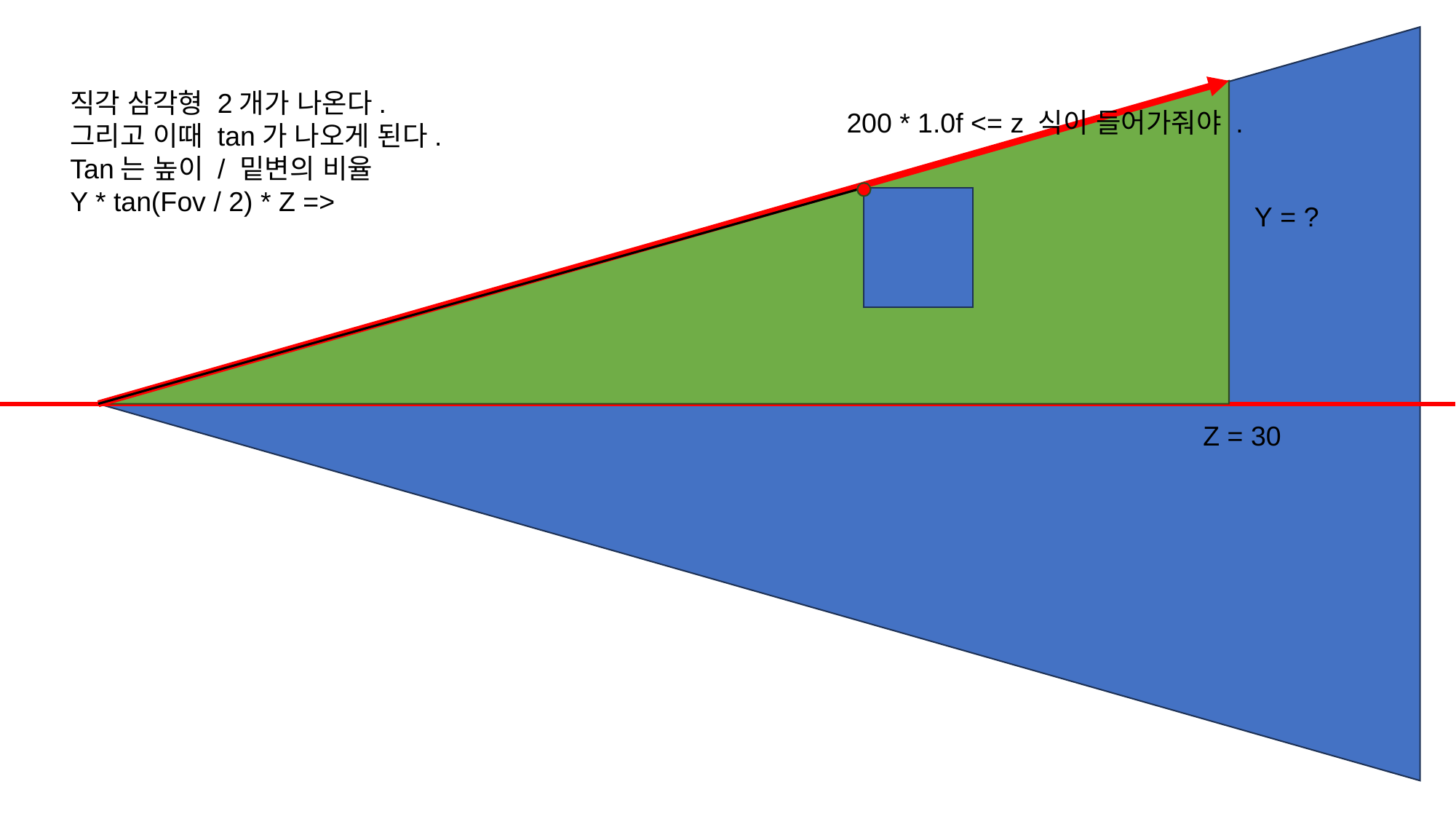

직각 삼각형 2개가 나온다.
그리고 이때 tan가 나오게 된다.
Tan는 높이 / 밑변의 비율
Y * tan(Fov / 2) * Z =>

200 * 1.0f <= z 식이 들어가줘야 .

Y = ?
Z = 30